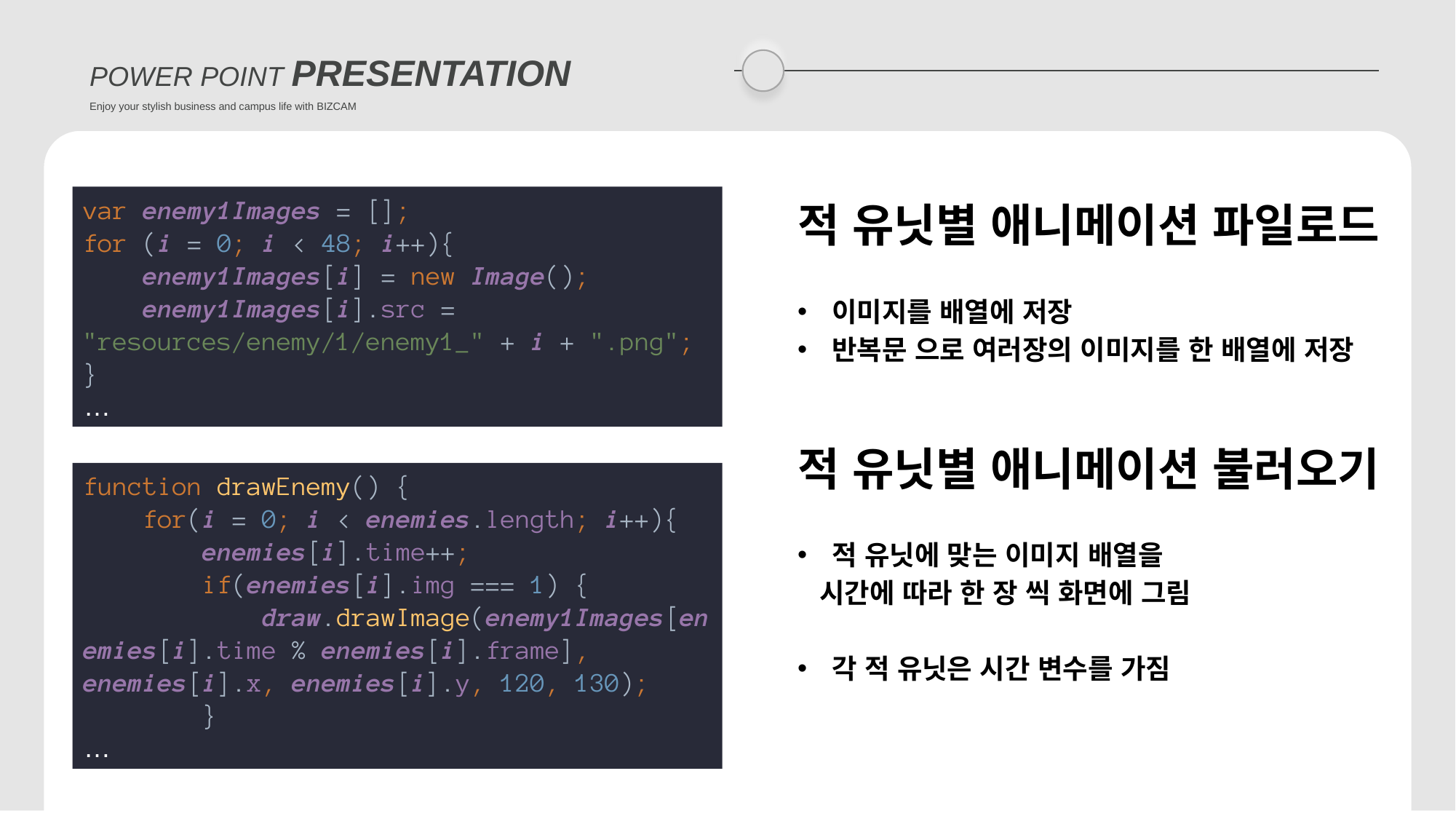

POWER POINT PRESENTATION
Enjoy your stylish business and campus life with BIZCAM

var enemy1Images = [];
for (i = 0; i < 48; i++){
    enemy1Images[i] = new Image();
    enemy1Images[i].src = "resources/enemy/1/enemy1_" + i + ".png";
}
…
적 유닛별 애니메이션 파일로드

이미지를 배열에 저장
반복문 으로 여러장의 이미지를 한 배열에 저장
function drawEnemy() {
    for(i = 0; i < enemies.length; i++){
        enemies[i].time++;
        if(enemies[i].img === 1) {
            draw.drawImage(enemy1Images[enemies[i].time % enemies[i].frame], enemies[i].x, enemies[i].y, 120, 130);
        }
…
적 유닛별 애니메이션 불러오기

적 유닛에 맞는 이미지 배열을
  시간에 따라 한 장 씩 화면에 그림

각 적 유닛은 시간 변수를 가짐